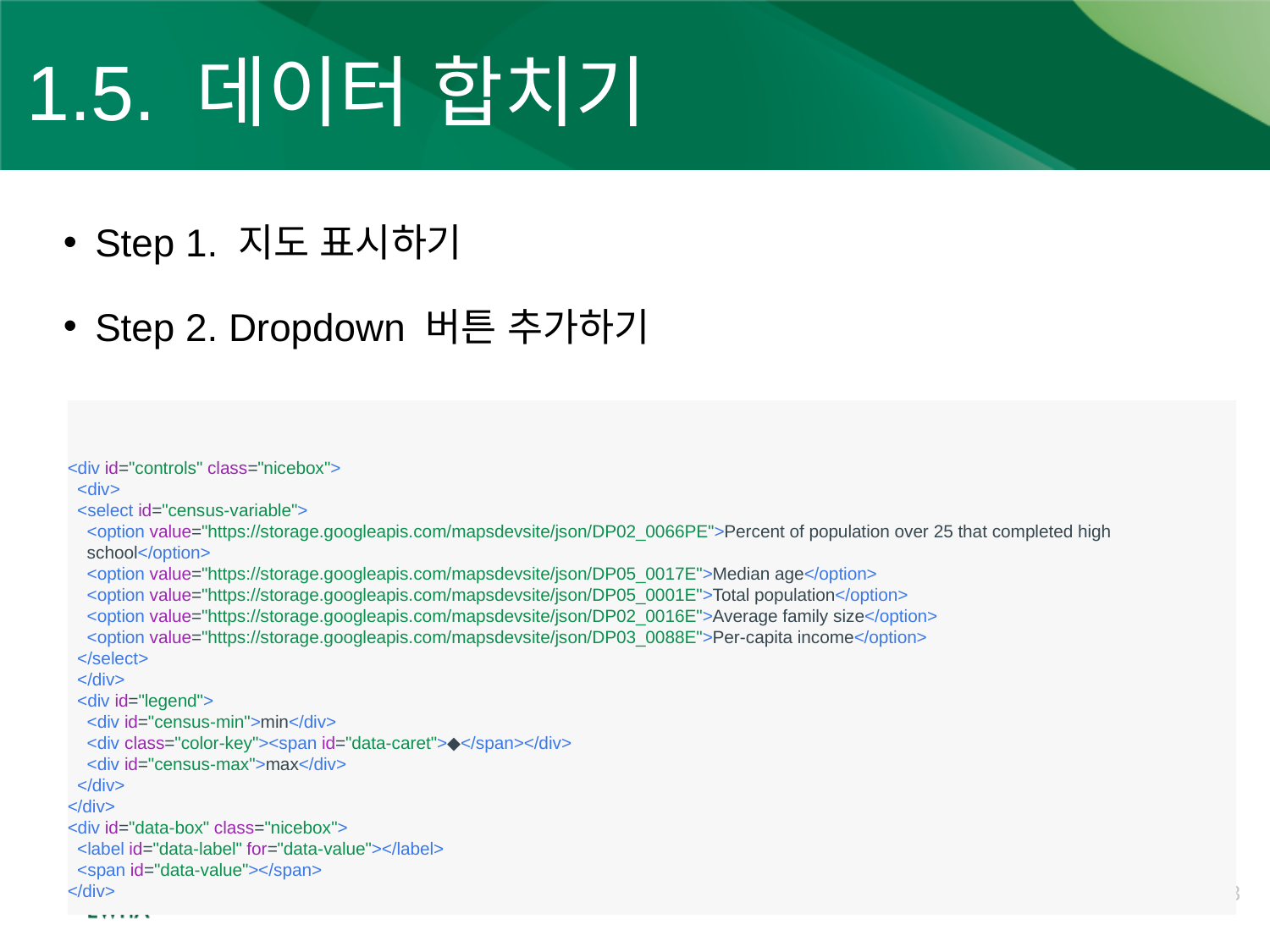

# 1.5. 데이터 합치기
Step 1. 지도 표시하기
Step 2. Dropdown 버튼 추가하기

<div id="controls" class="nicebox">
  <div>
  <select id="census-variable">
    <option value="https://storage.googleapis.com/mapsdevsite/json/DP02_0066PE">Percent of population over 25 that completed high
    school</option>
    <option value="https://storage.googleapis.com/mapsdevsite/json/DP05_0017E">Median age</option>
    <option value="https://storage.googleapis.com/mapsdevsite/json/DP05_0001E">Total population</option>
    <option value="https://storage.googleapis.com/mapsdevsite/json/DP02_0016E">Average family size</option>
    <option value="https://storage.googleapis.com/mapsdevsite/json/DP03_0088E">Per-capita income</option>
  </select>
  </div>
  <div id="legend">
    <div id="census-min">min</div>
    <div class="color-key"><span id="data-caret">◆</span></div>
    <div id="census-max">max</div>
  </div>
</div>
<div id="data-box" class="nicebox">
  <label id="data-label" for="data-value"></label>
  <span id="data-value"></span>
</div>
23